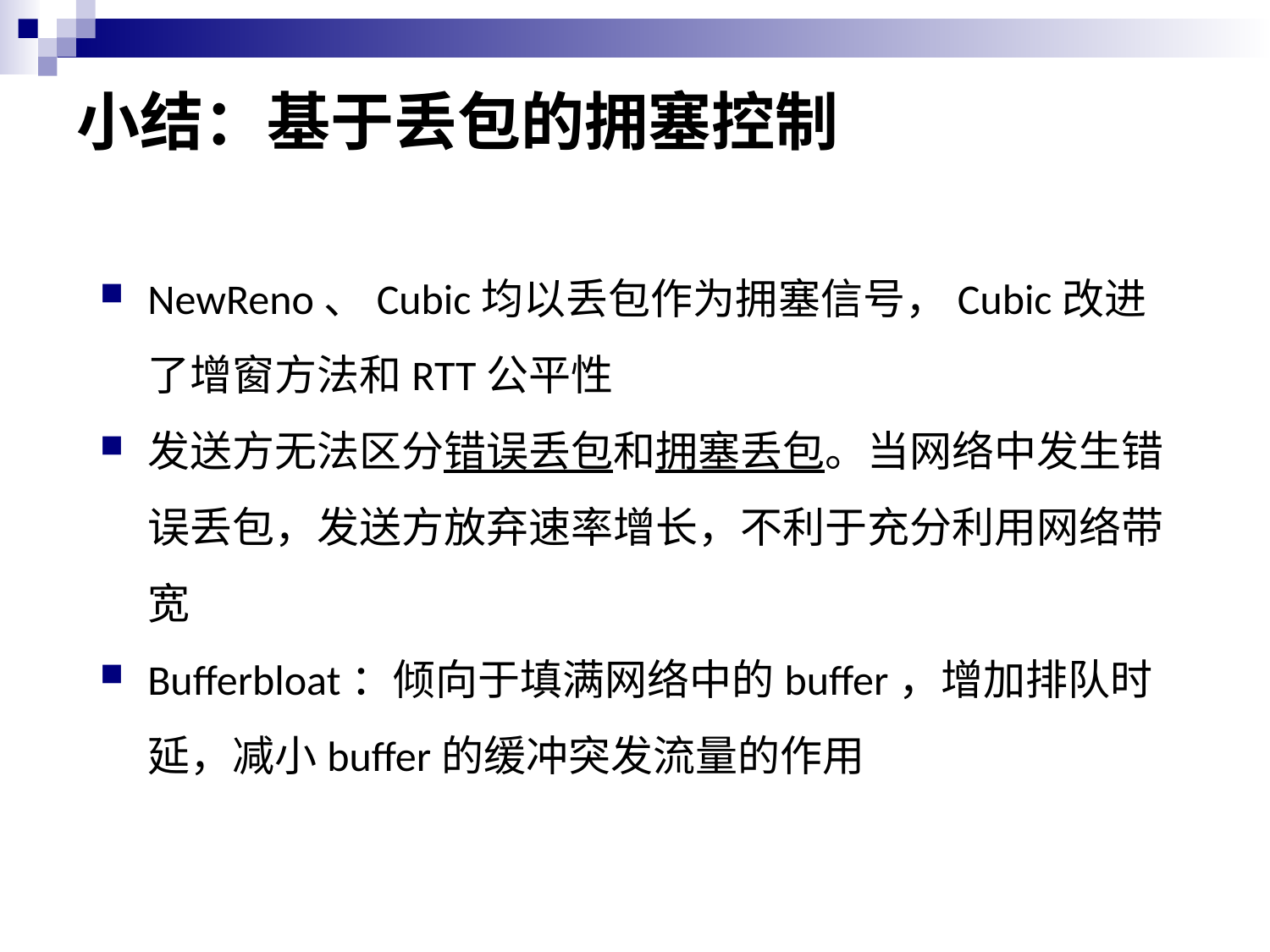

# 小结：基于丢包的拥塞控制
NewReno、Cubic均以丢包作为拥塞信号，Cubic改进了增窗方法和RTT公平性
发送方无法区分错误丢包和拥塞丢包。当网络中发生错误丢包，发送方放弃速率增长，不利于充分利用网络带宽
Bufferbloat：倾向于填满网络中的buffer，增加排队时延，减小buffer的缓冲突发流量的作用
24